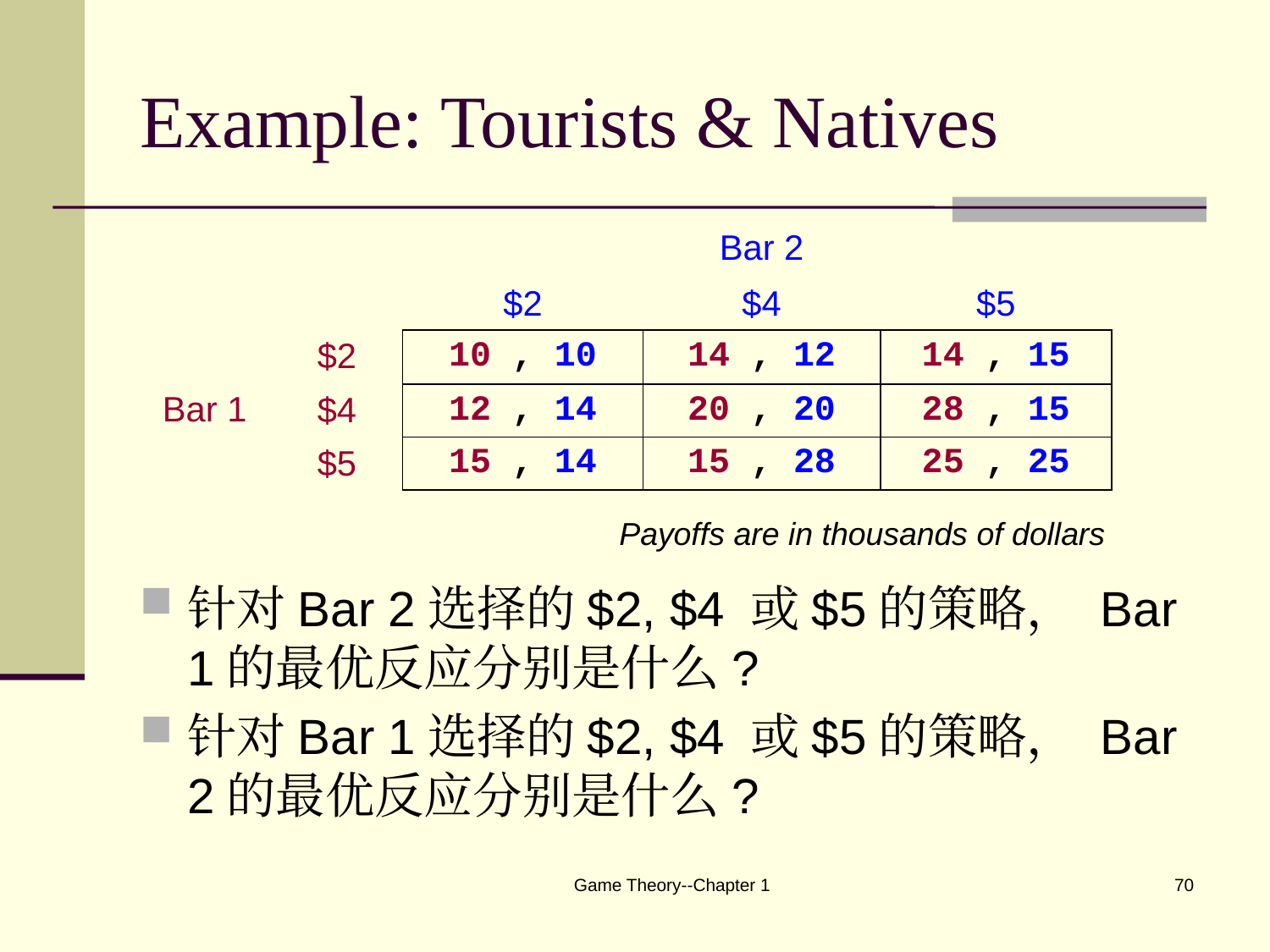

# Example: Tourists & Natives
|  |  |  | Bar 2 |  |
| --- | --- | --- | --- | --- |
|  |  | $2 | $4 | $5 |
| Bar 1 | $2 | 10 , 10 | 14 , 12 | 14 , 15 |
|  | $4 | 12 , 14 | 20 , 20 | 28 , 15 |
|  | $5 | 15 , 14 | 15 , 28 | 25 , 25 |
Payoffs are in thousands of dollars
针对Bar 2选择的$2, $4 或$5的策略， Bar 1的最优反应分别是什么?
针对Bar 1选择的$2, $4 或$5的策略， Bar 2的最优反应分别是什么?

Game Theory--Chapter 1
70